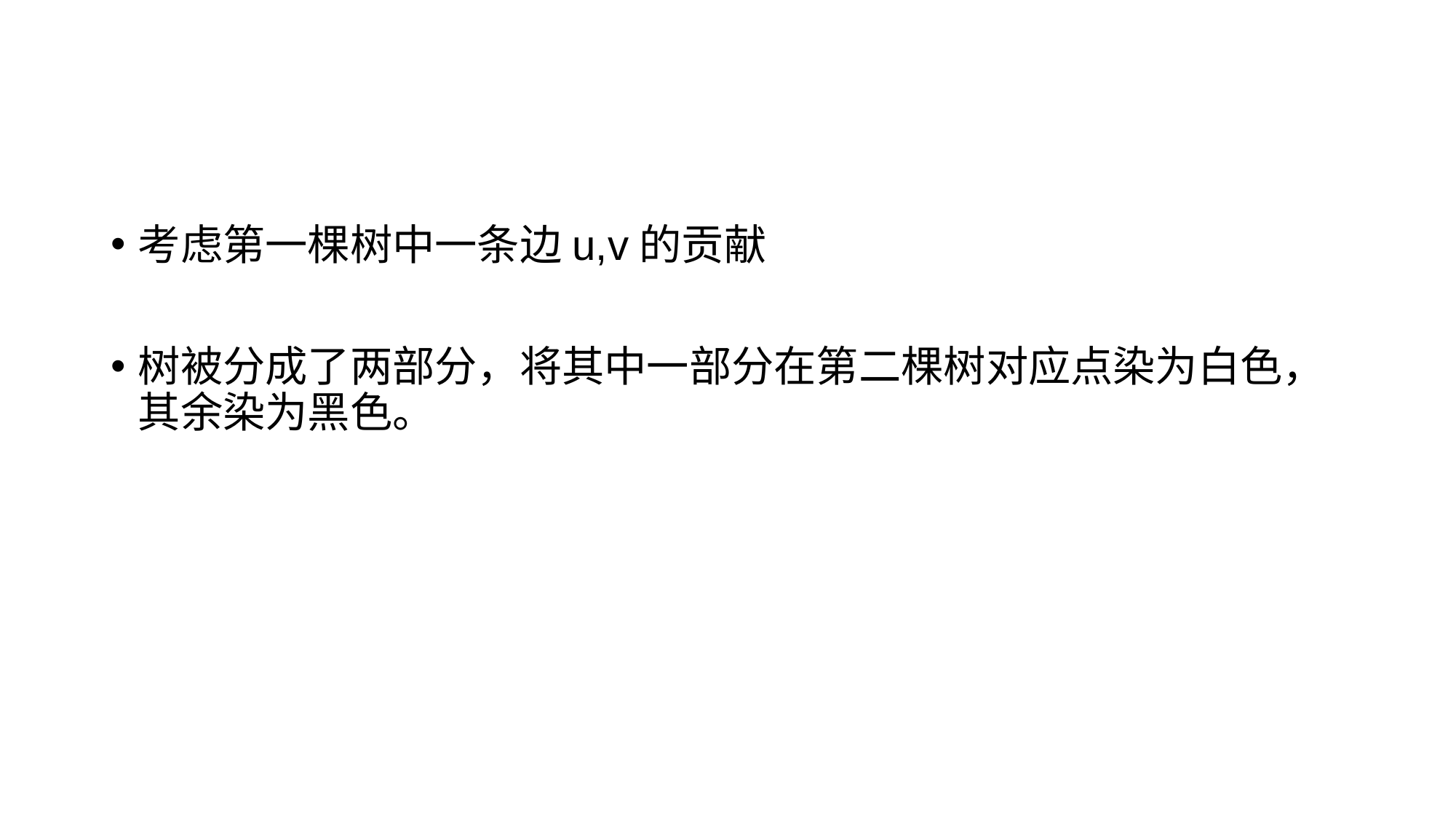

考虑第一棵树中一条边u,v的贡献

树被分成了两部分，将其中一部分在第二棵树对应点染为白色，其余染为黑色。